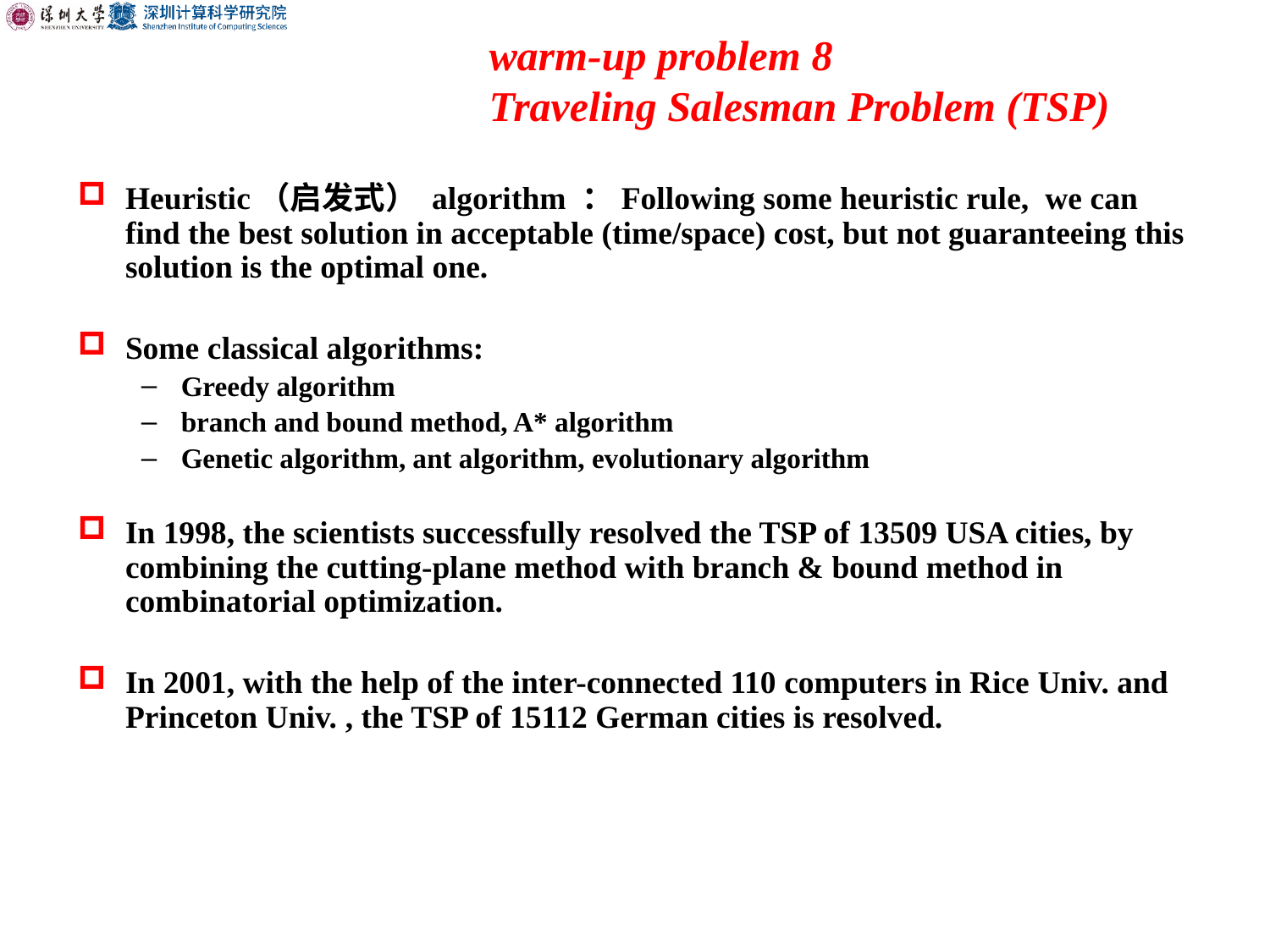

Heuristic（启发式） algorithm ：Following some heuristic rule,  we can find the best solution in acceptable (time/space) cost, but not guaranteeing this solution is the optimal one.

Some classical algorithms:
Greedy algorithm
branch and bound method, A* algorithm
Genetic algorithm, ant algorithm, evolutionary algorithm

In 1998, the scientists successfully resolved the TSP of 13509 USA cities, by combining the cutting-plane method with branch & bound method in combinatorial optimization.

In 2001, with the help of the inter-connected 110 computers in Rice Univ. and Princeton Univ. , the TSP of 15112 German cities is resolved.
warm-up problem 8
Traveling Salesman Problem (TSP)